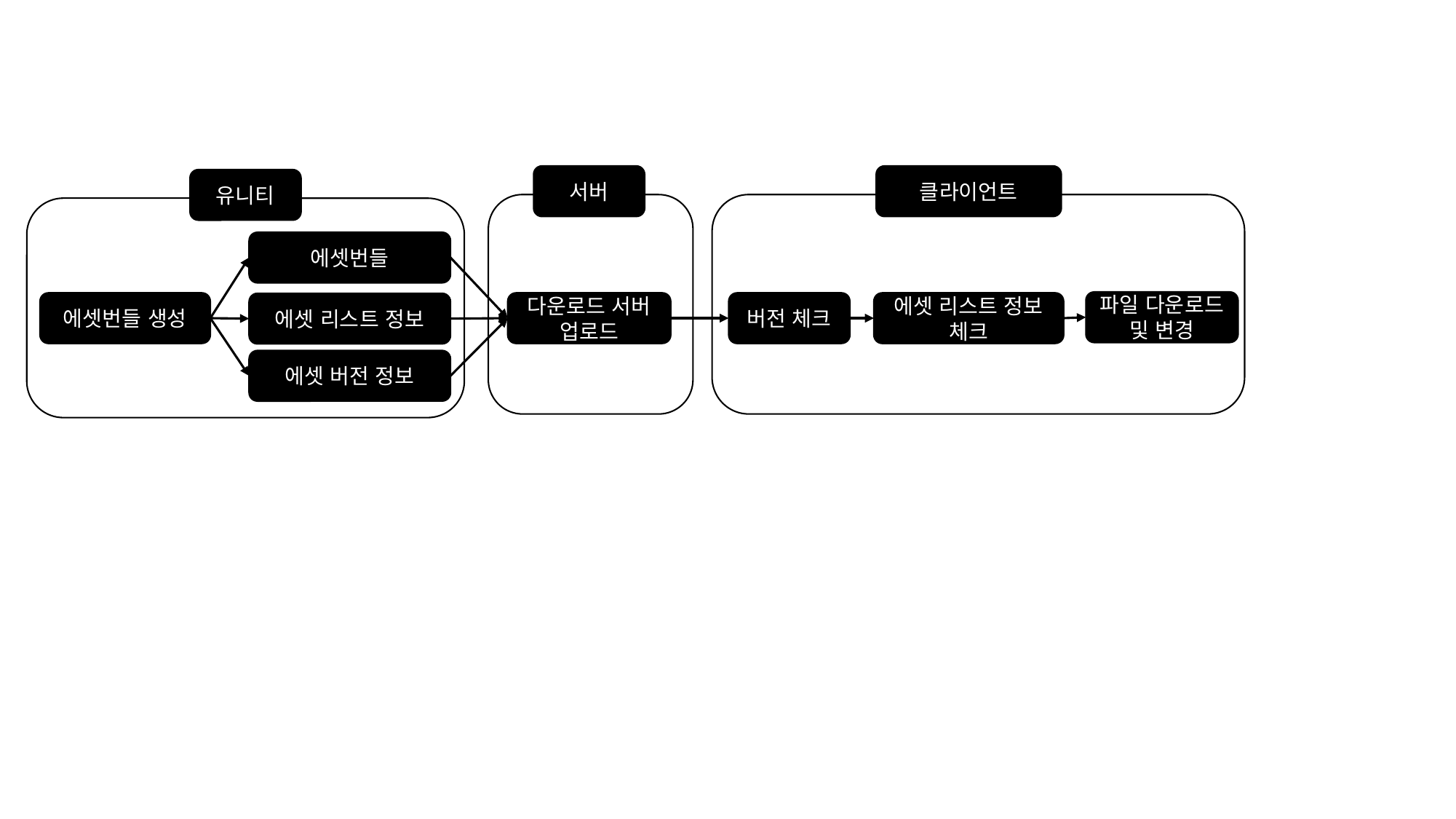

서버
클라이언트
유니티

에셋번들
파일 다운로드 및 변경
에셋번들 생성
다운로드 서버 업로드
버전 체크
에셋 리스트 정보 체크
에셋 리스트 정보
에셋 버전 정보